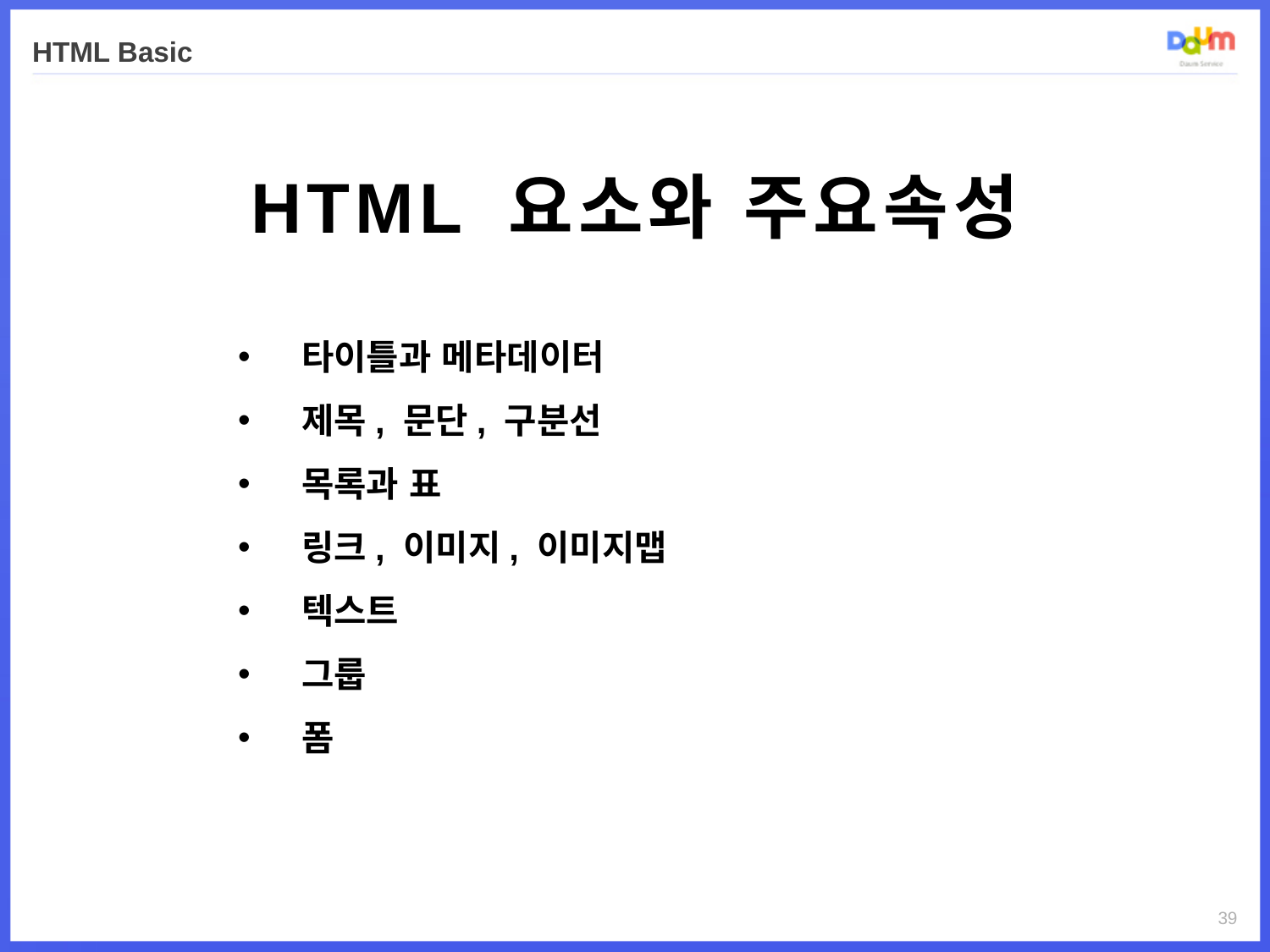

# HTML Basic
HTML 요소와 주요속성
타이틀과 메타데이터
제목, 문단, 구분선
목록과 표
링크, 이미지, 이미지맵
텍스트
그룹
폼
39